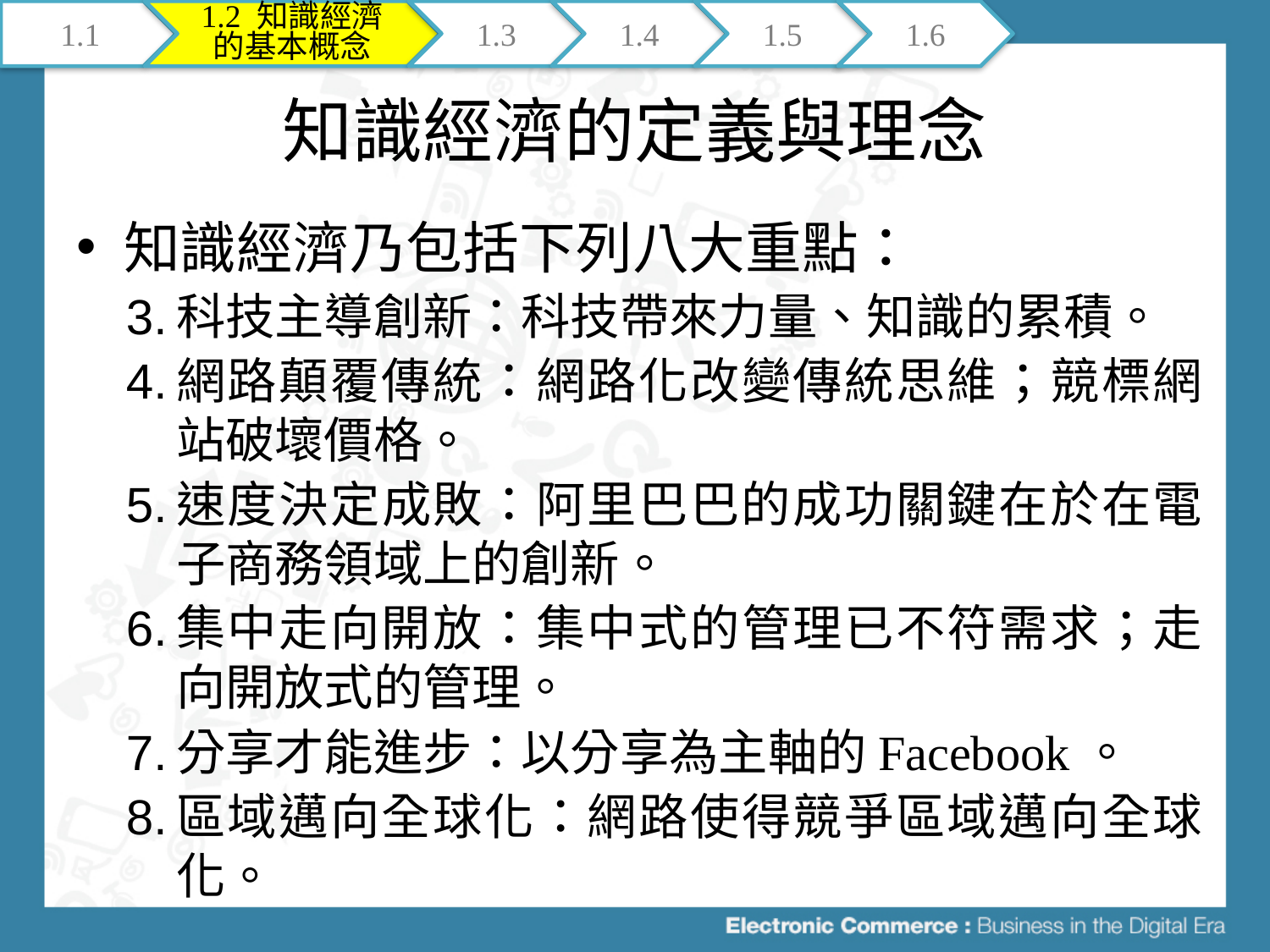

1.1
1.2 知識經濟的基本概念
1.3
1.4
1.5
1.6
# 知識經濟的定義與理念
知識經濟乃包括下列八大重點：
科技主導創新：科技帶來力量、知識的累積。
網路顛覆傳統：網路化改變傳統思維；競標網站破壞價格。
速度決定成敗：阿里巴巴的成功關鍵在於在電子商務領域上的創新。
集中走向開放：集中式的管理已不符需求；走向開放式的管理。
分享才能進步：以分享為主軸的Facebook。
區域邁向全球化：網路使得競爭區域邁向全球化。